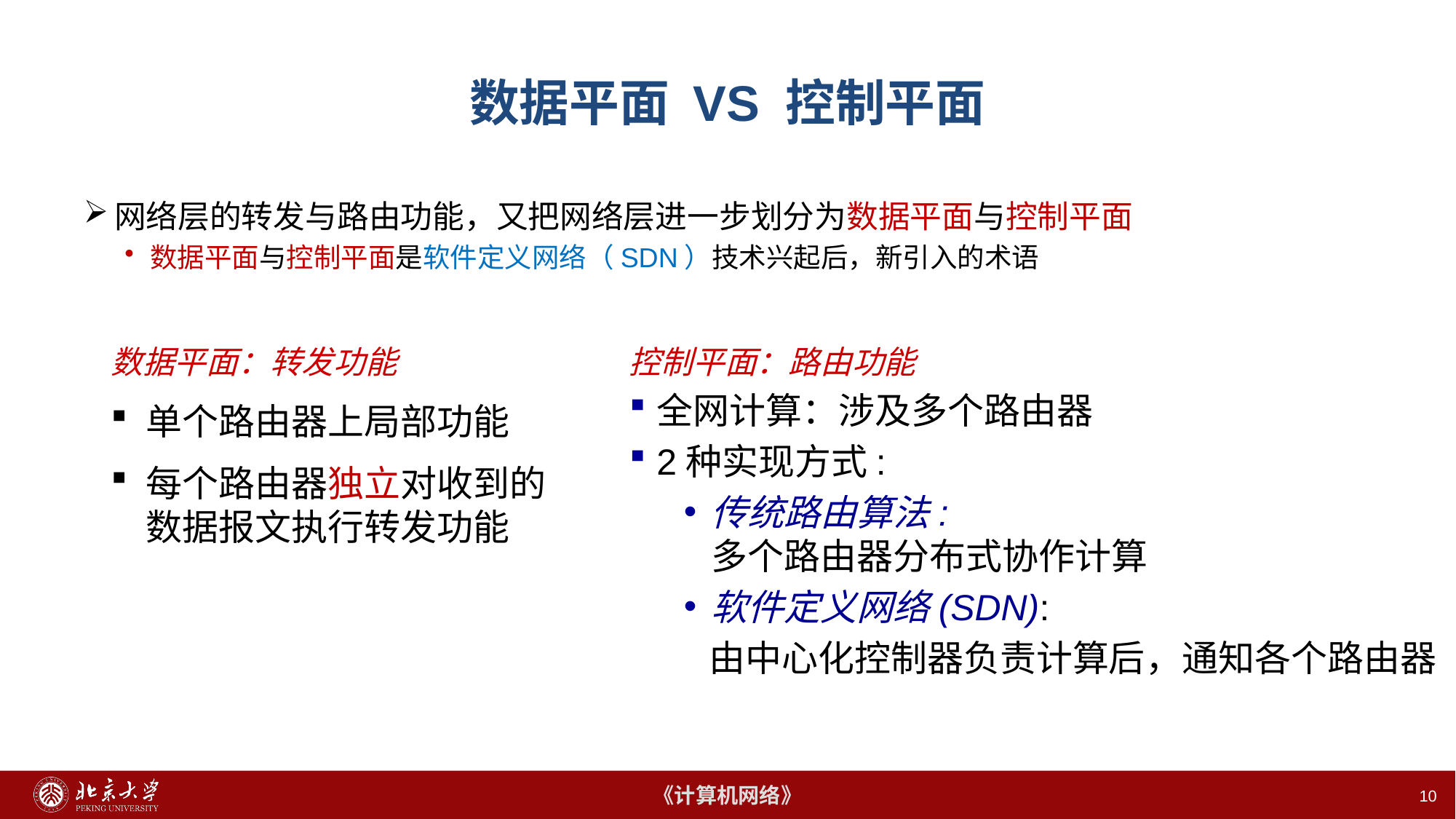

# 数据平面 VS 控制平面
网络层的转发与路由功能，又把网络层进一步划分为数据平面与控制平面
数据平面与控制平面是软件定义网络（SDN）技术兴起后，新引入的术语

数据平面：转发功能
单个路由器上局部功能
每个路由器独立对收到的数据报文执行转发功能
控制平面：路由功能
全网计算：涉及多个路由器
2种实现方式:
传统路由算法:
多个路由器分布式协作计算
软件定义网络(SDN):
  由中心化控制器负责计算后，通知各个路由器
10